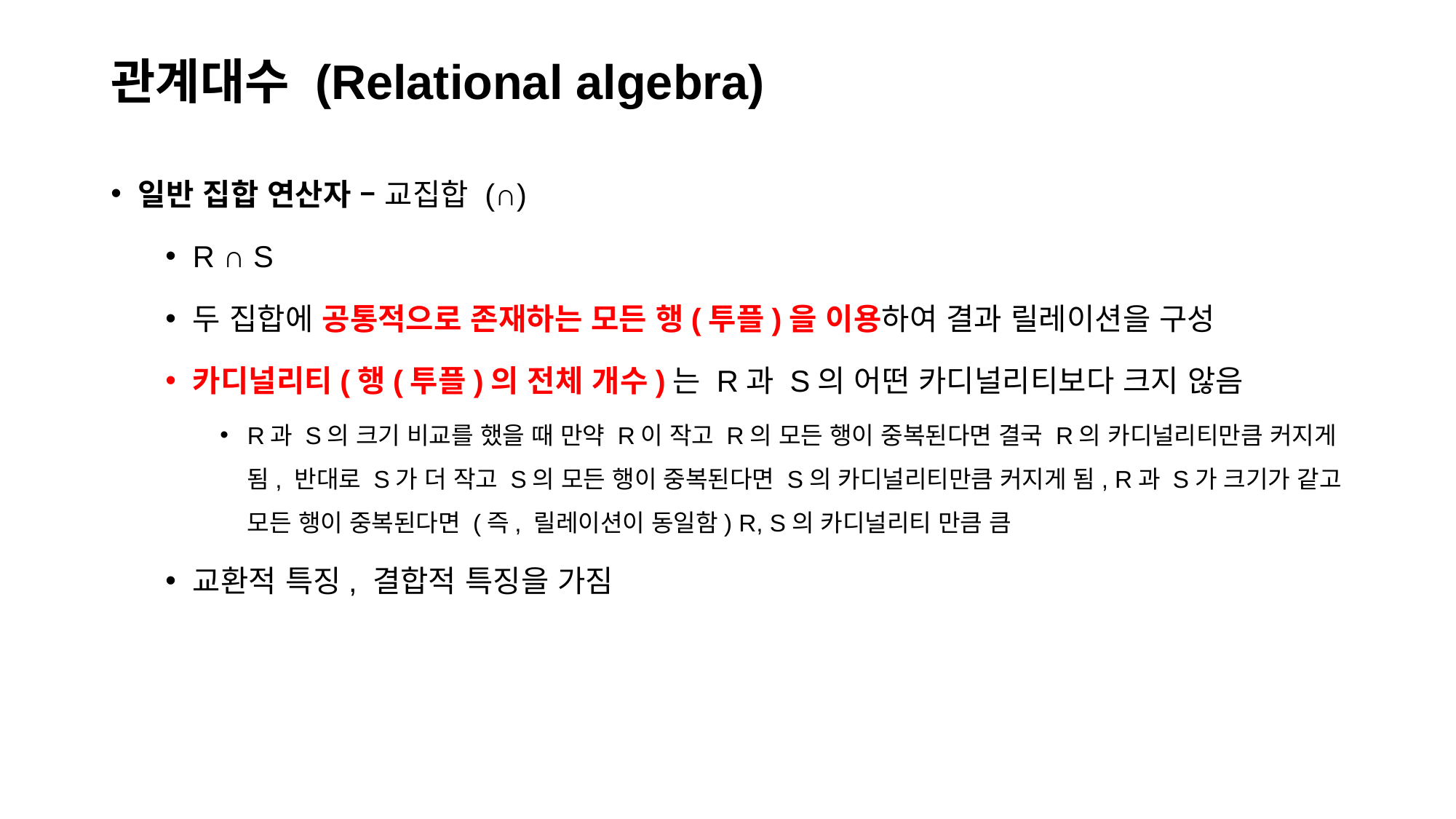

# 관계대수 (Relational algebra)
일반 집합 연산자 – 교집합 (∩)
R ∩ S
두 집합에 공통적으로 존재하는 모든 행(투플)을 이용하여 결과 릴레이션을 구성
카디널리티(행(투플)의 전체 개수)는 R과 S의 어떤 카디널리티보다 크지 않음
R과 S의 크기 비교를 했을 때 만약 R이 작고 R의 모든 행이 중복된다면 결국 R의 카디널리티만큼 커지게 됨, 반대로 S가 더 작고 S의 모든 행이 중복된다면 S의 카디널리티만큼 커지게 됨, R과 S가 크기가 같고 모든 행이 중복된다면 (즉, 릴레이션이 동일함) R, S의 카디널리티 만큼 큼
교환적 특징, 결합적 특징을 가짐